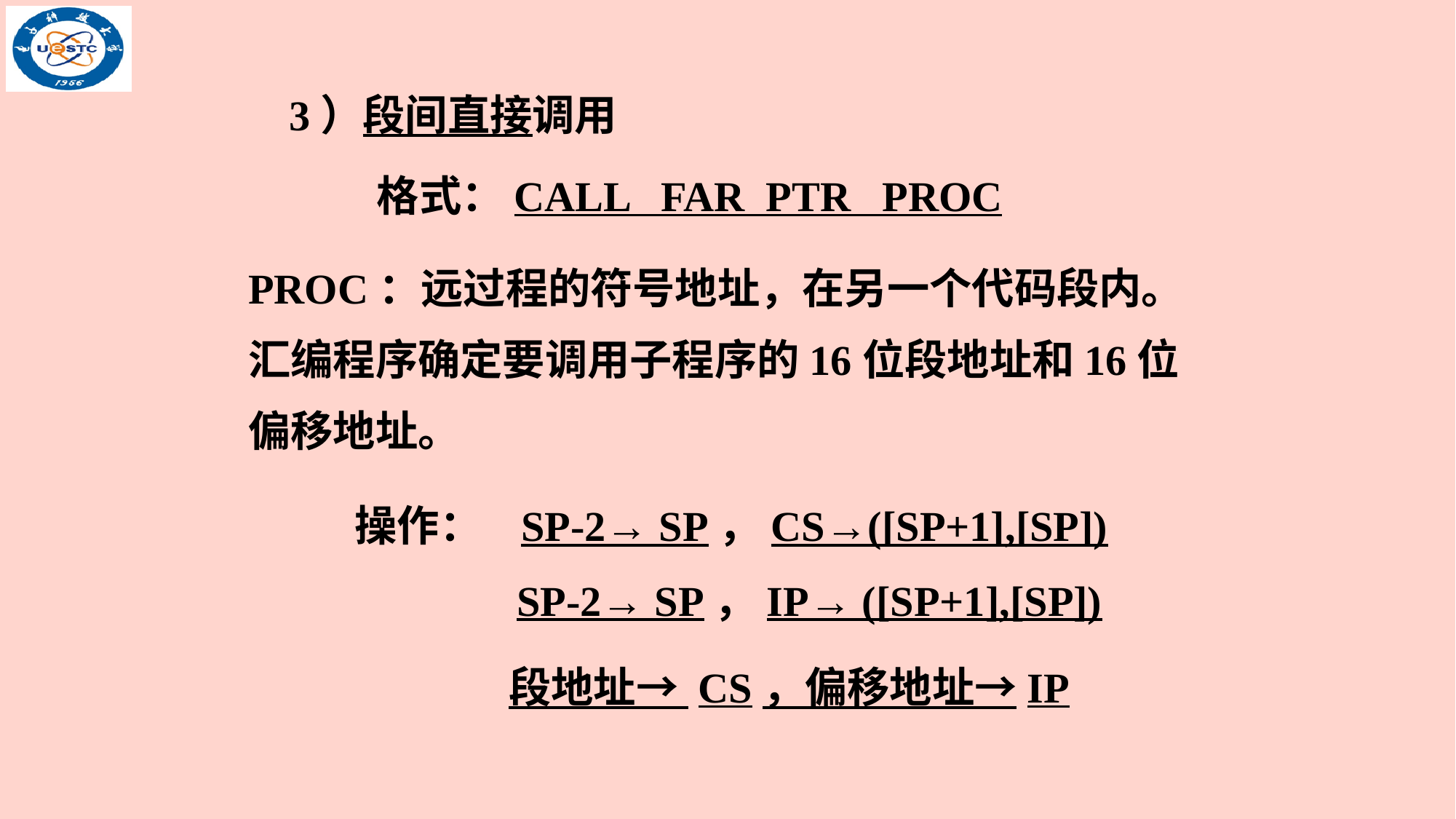

3）段间直接调用
格式：CALL   FAR  PTR   PROC
PROC：远过程的符号地址，在另一个代码段内。汇编程序确定要调用子程序的16位段地址和16位偏移地址。
操作：   SP-2→ SP，CS→([SP+1],[SP])
SP-2→ SP，IP→ ([SP+1],[SP])
段地址→ CS，偏移地址→IP